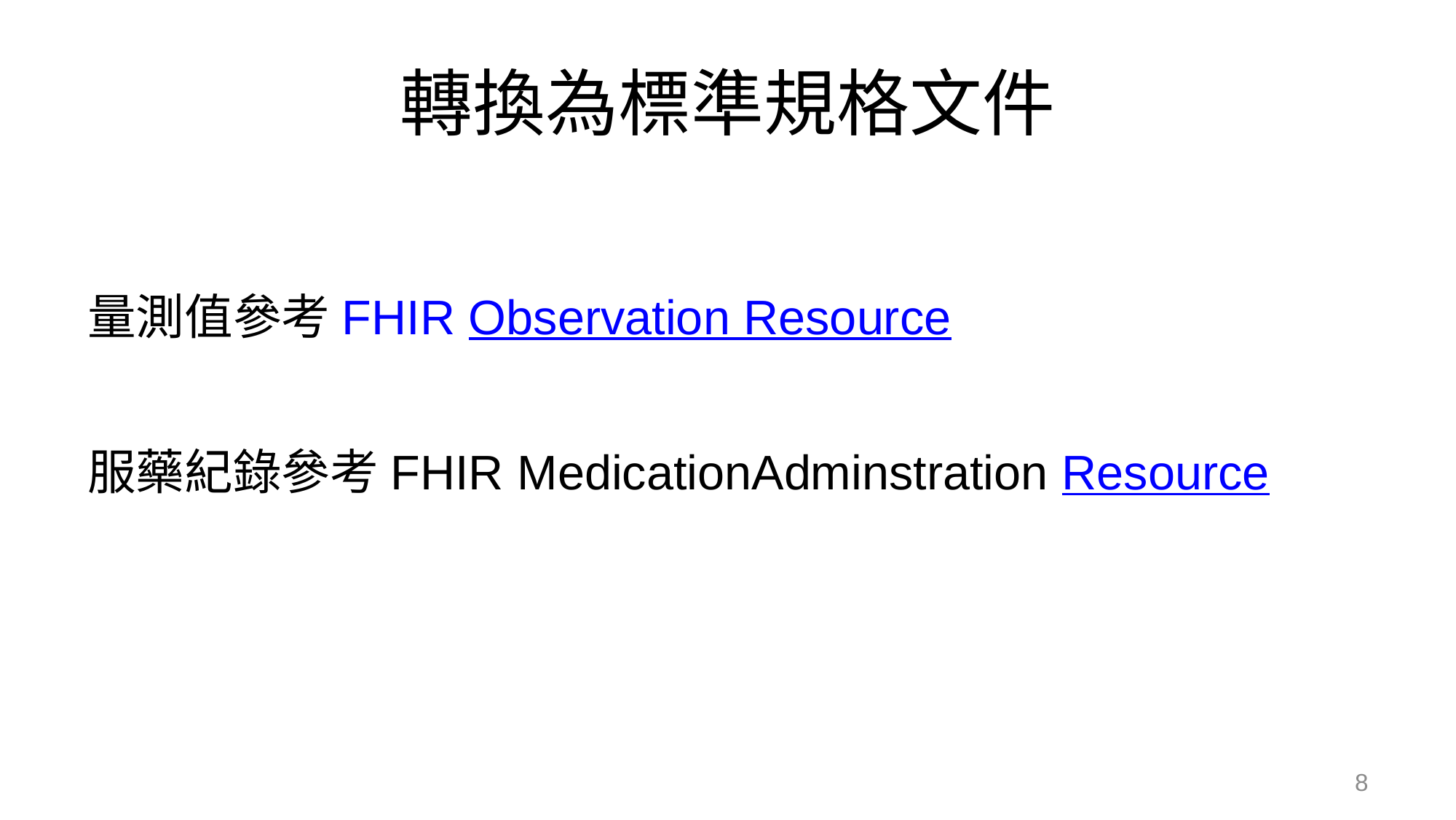

# 轉換為標準規格文件
量測值參考FHIR Observation Resource
服藥紀錄參考FHIR MedicationAdminstration Resource

8